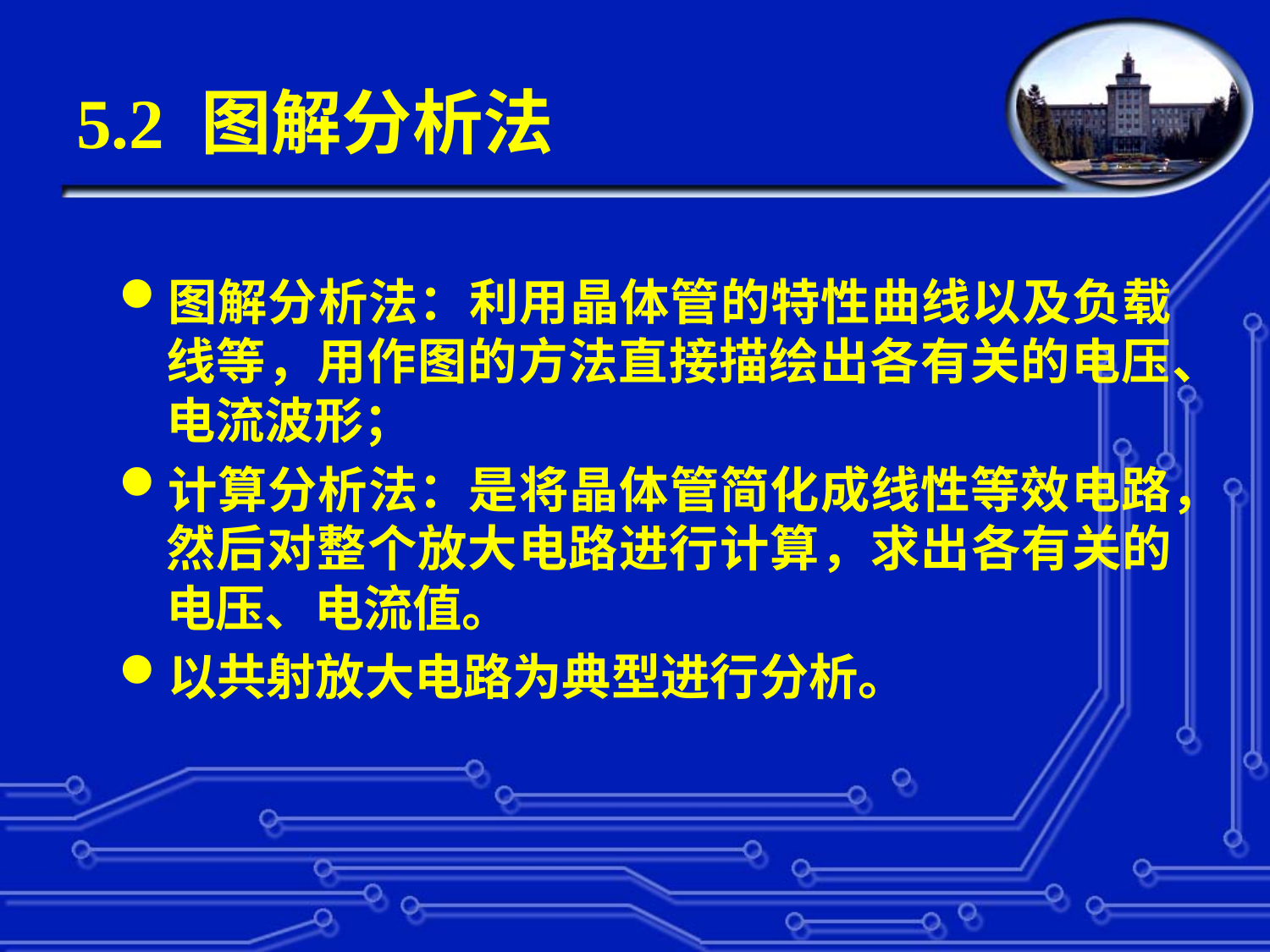

# 5.2 图解分析法
图解分析法：利用晶体管的特性曲线以及负载线等，用作图的方法直接描绘出各有关的电压、电流波形；
计算分析法：是将晶体管简化成线性等效电路，然后对整个放大电路进行计算，求出各有关的电压、电流值。
以共射放大电路为典型进行分析。